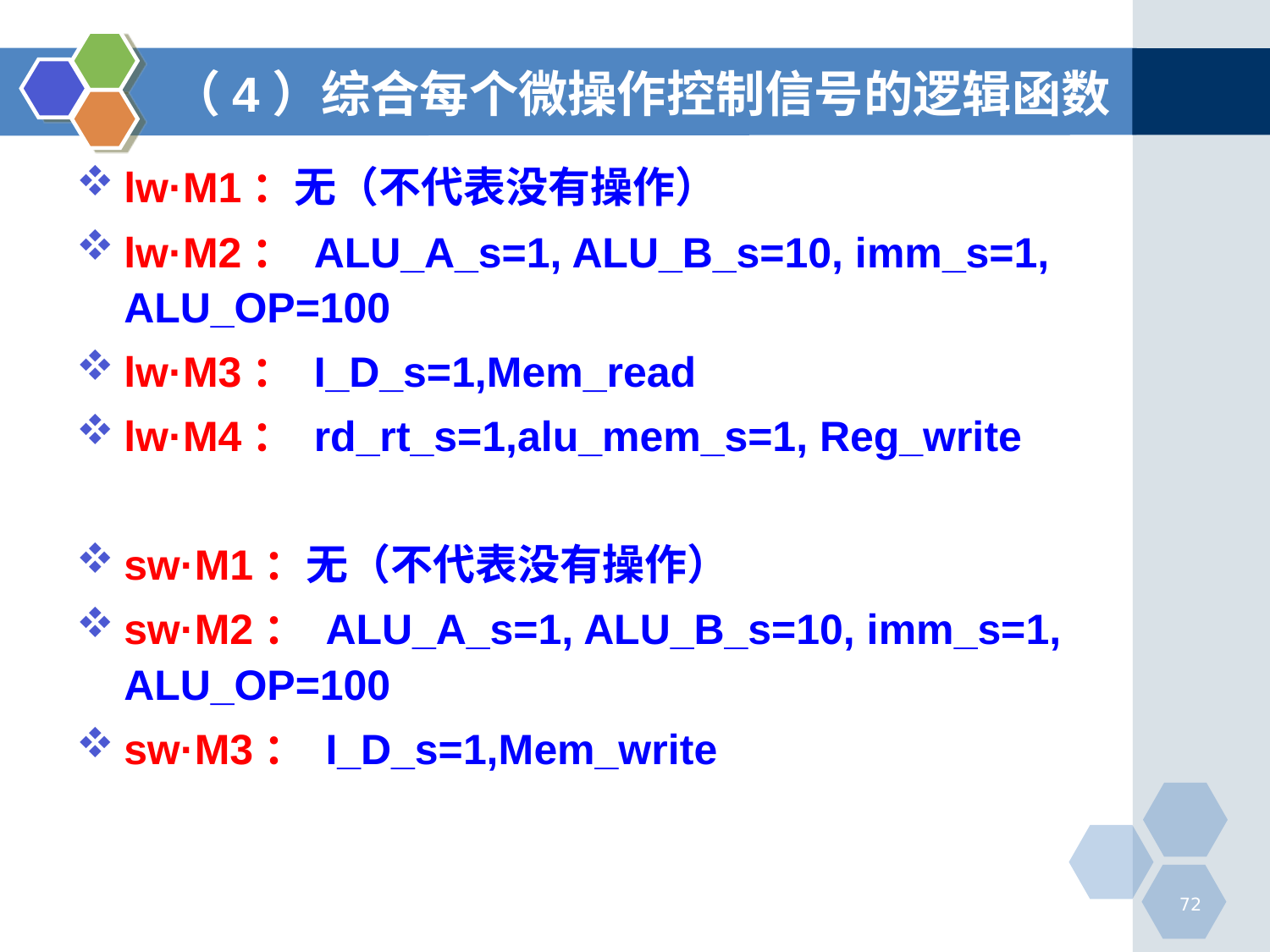

# （4）综合每个微操作控制信号的逻辑函数
lw·M1：无（不代表没有操作）
lw·M2： ALU_A_s=1, ALU_B_s=10, imm_s=1, ALU_OP=100
lw·M3： I_D_s=1,Mem_read
lw·M4： rd_rt_s=1,alu_mem_s=1, Reg_write

sw·M1：无（不代表没有操作）
sw·M2： ALU_A_s=1, ALU_B_s=10, imm_s=1, ALU_OP=100
sw·M3： I_D_s=1,Mem_write
72